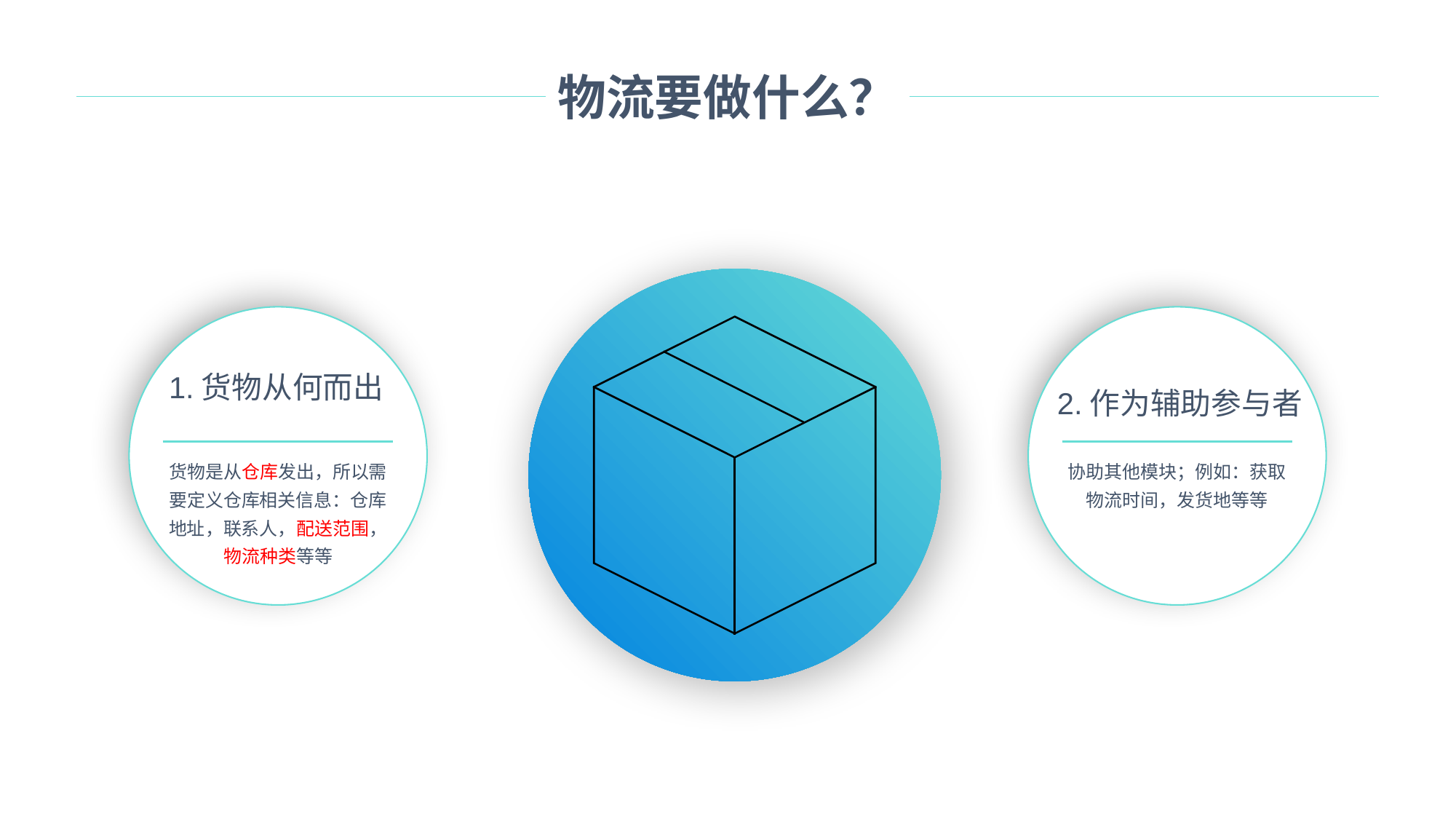

物流要做什么？

1.货物从何而出
2.作为辅助参与者
货物是从仓库发出，所以需要定义仓库相关信息：仓库地址，联系人，配送范围，物流种类等等
协助其他模块；例如：获取物流时间，发货地等等